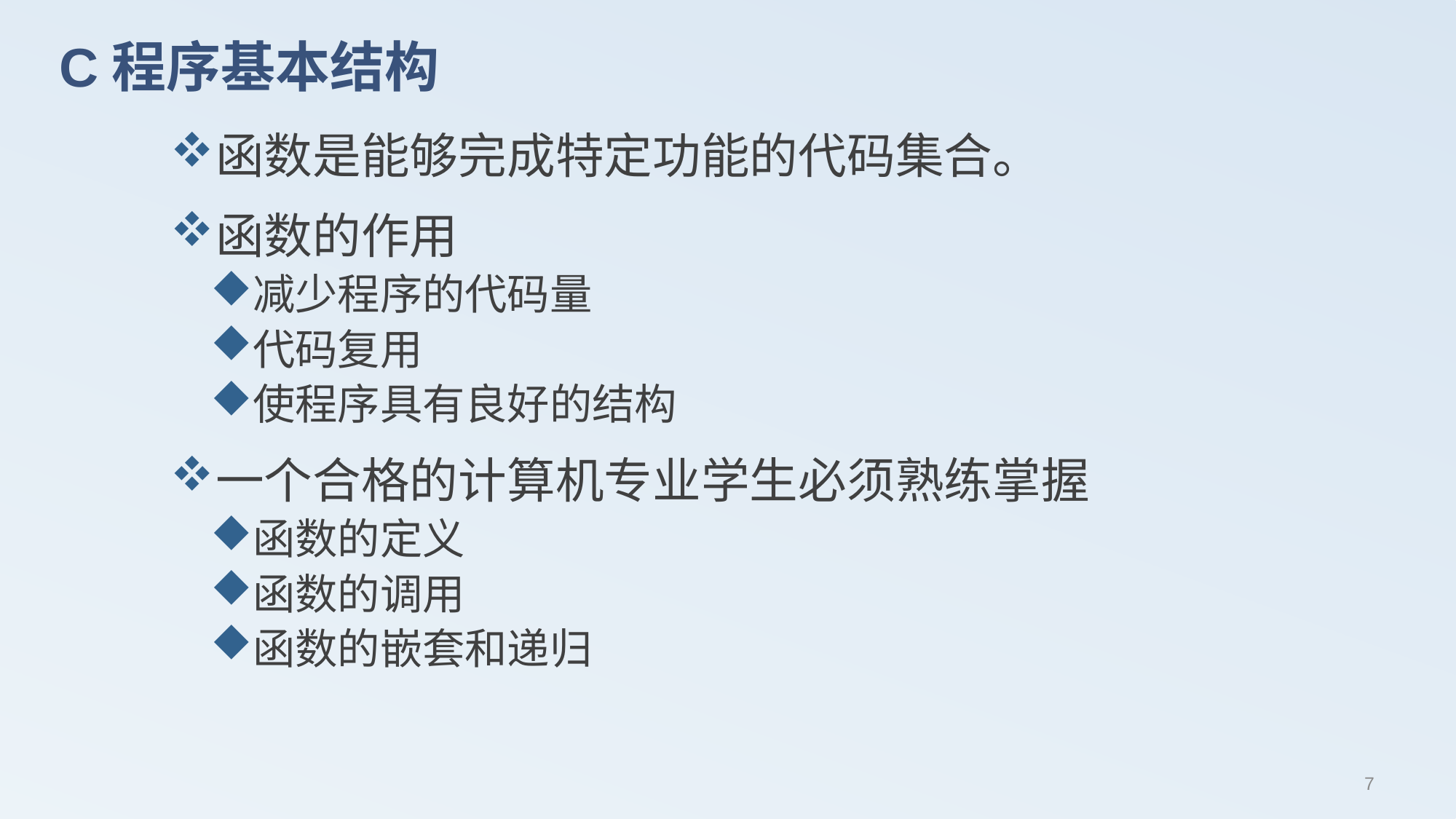

# C程序基本结构
函数是能够完成特定功能的代码集合。
函数的作用
减少程序的代码量
代码复用
使程序具有良好的结构
一个合格的计算机专业学生必须熟练掌握
函数的定义
函数的调用
函数的嵌套和递归